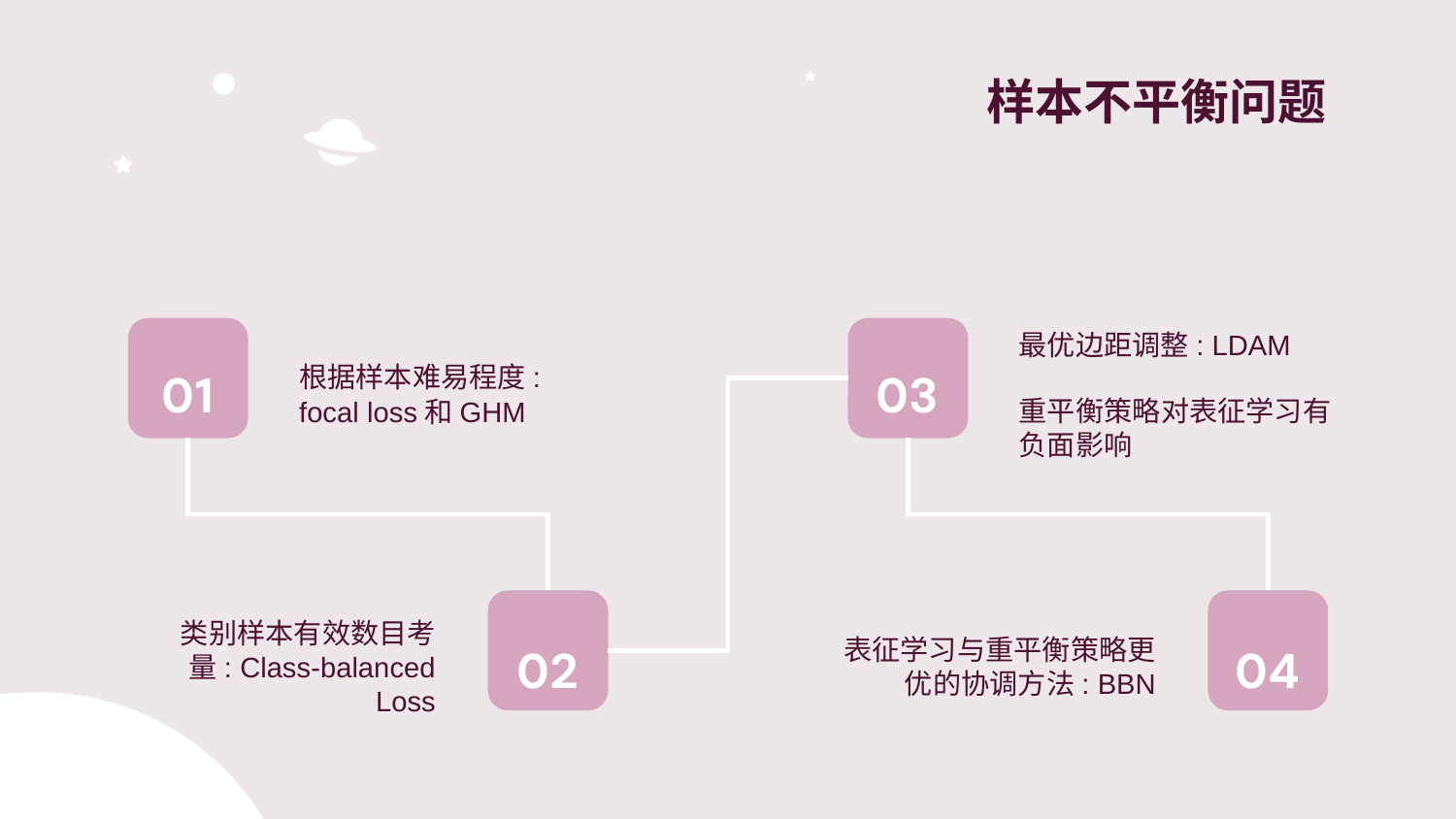

# 样本不平衡问题

根据样本难易程度: focal loss和GHM
最优边距调整: LDAM
重平衡策略对表征学习有负面影响
01
03

类别样本有效数目考量: Class-balanced Loss
表征学习与重平衡策略更优的协调方法: BBN
02
04